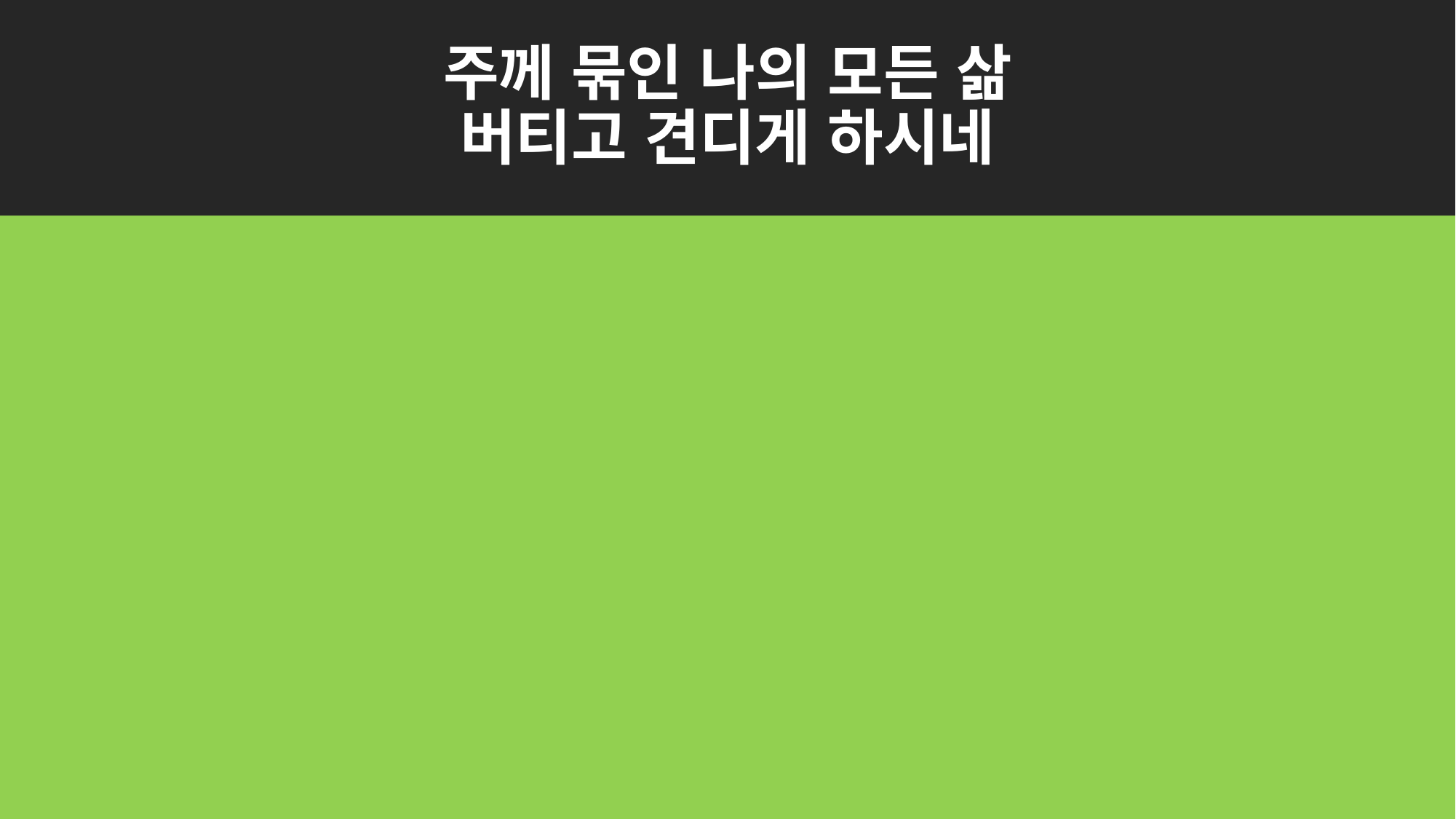

# 주께 묶인 나의 모든 삶 버티고 견디게 하시네